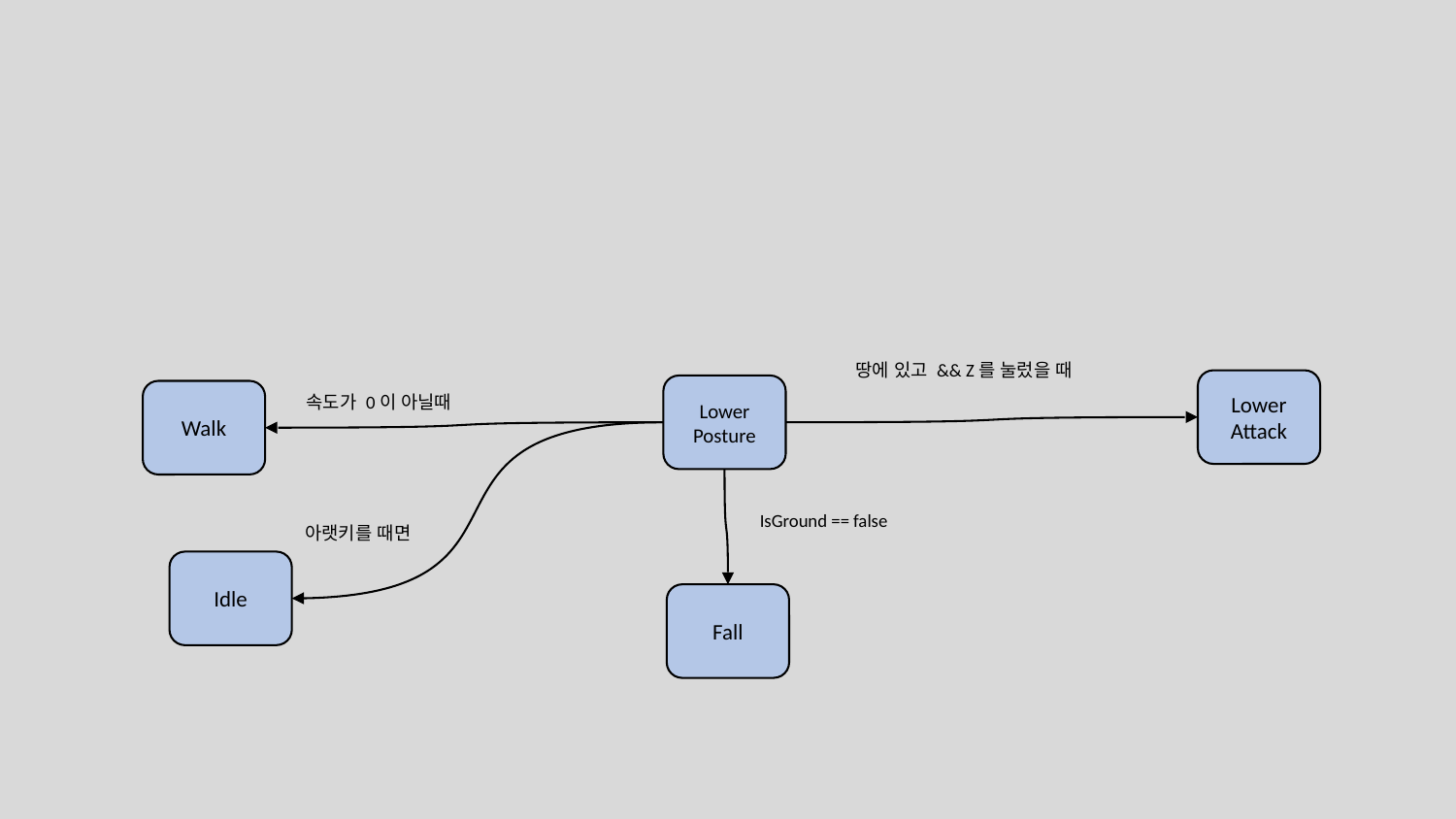

땅에 있고 && Z를 눌렀을 때
Lower
Attack
Lower
Posture
Walk
속도가 0이 아닐때
IsGround == false
아랫키를 때면
Idle
Fall